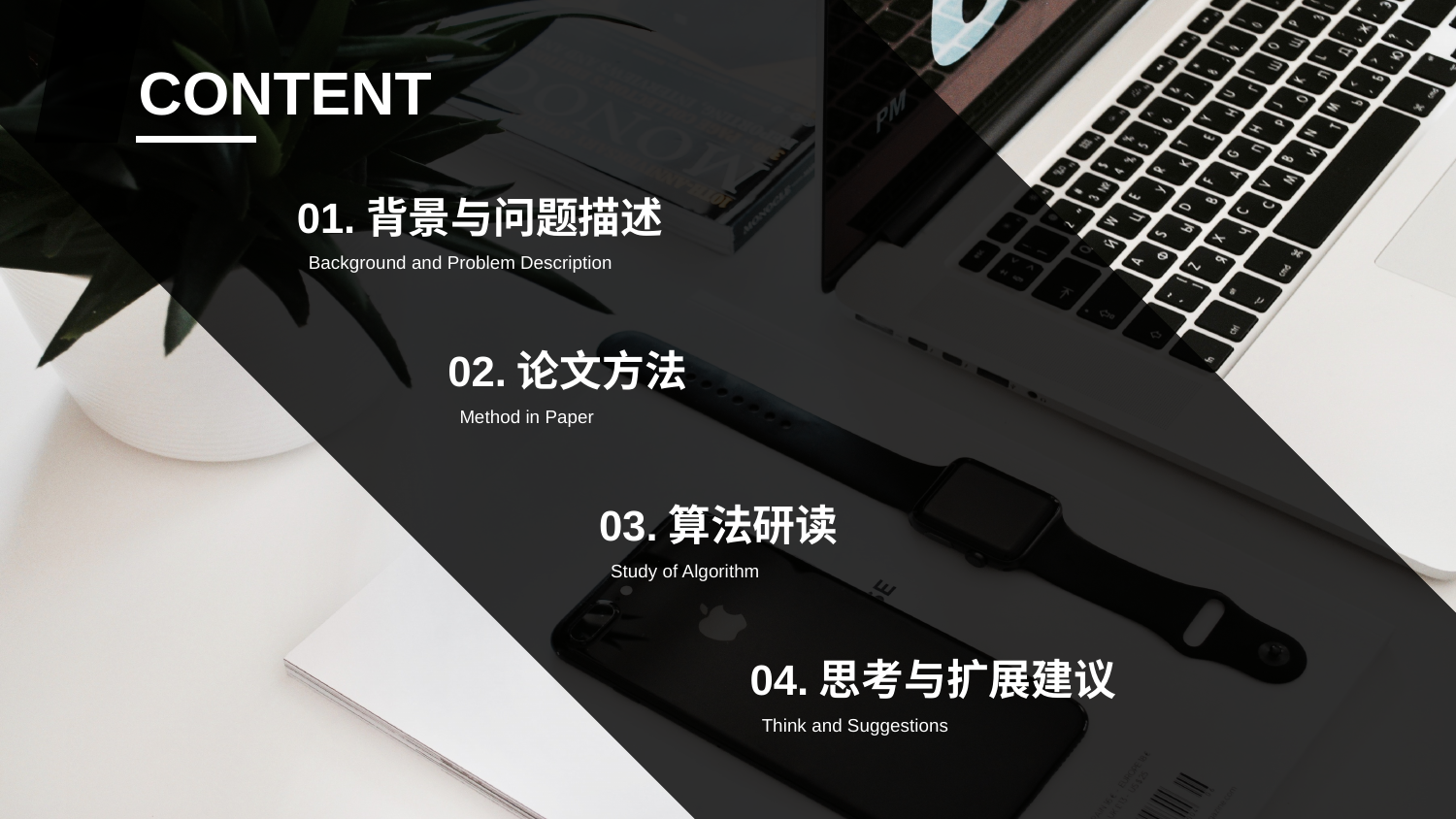

CONTENT
01.背景与问题描述
Background and Problem Description
02.论文方法
Method in Paper
03.算法研读
Study of Algorithm
04.思考与扩展建议
Think and Suggestions